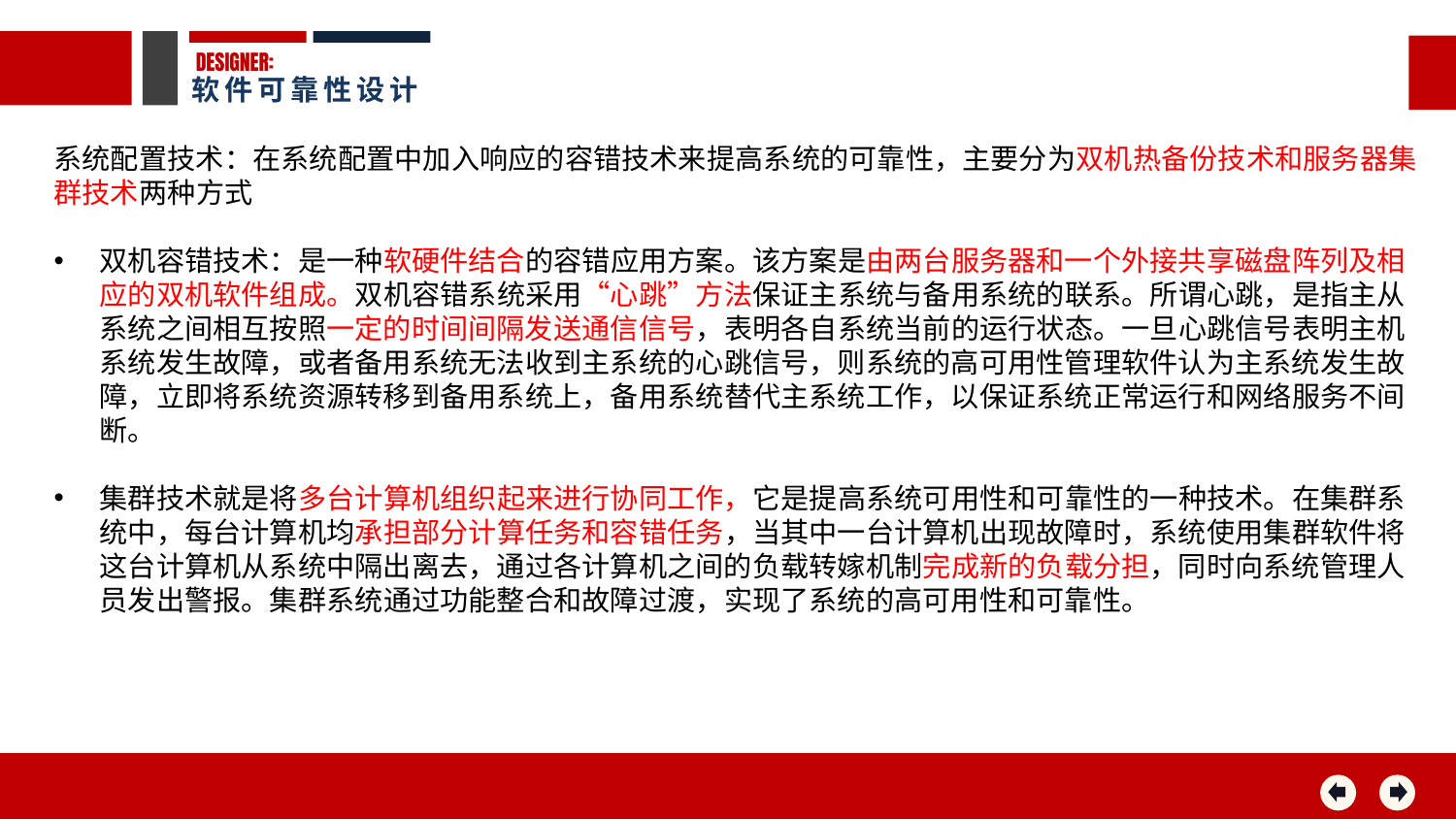

DESIGNER:
软件可靠性设计
系统配置技术：在系统配置中加入响应的容错技术来提高系统的可靠性，主要分为双机热备份技术和服务器集群技术两种方式

双机容错技术：是一种软硬件结合的容错应用方案。该方案是由两台服务器和一个外接共享磁盘阵列及相应的双机软件组成。双机容错系统采用“心跳”方法保证主系统与备用系统的联系。所谓心跳，是指主从系统之间相互按照一定的时间间隔发送通信信号，表明各自系统当前的运行状态。一旦心跳信号表明主机系统发生故障，或者备用系统无法收到主系统的心跳信号，则系统的高可用性管理软件认为主系统发生故障，立即将系统资源转移到备用系统上，备用系统替代主系统工作，以保证系统正常运行和网络服务不间断。

集群技术就是将多台计算机组织起来进行协同工作，它是提高系统可用性和可靠性的一种技术。在集群系统中，每台计算机均承担部分计算任务和容错任务，当其中一台计算机出现故障时，系统使用集群软件将这台计算机从系统中隔出离去，通过各计算机之间的负载转嫁机制完成新的负载分担，同时向系统管理人员发出警报。集群系统通过功能整合和故障过渡，实现了系统的高可用性和可靠性。